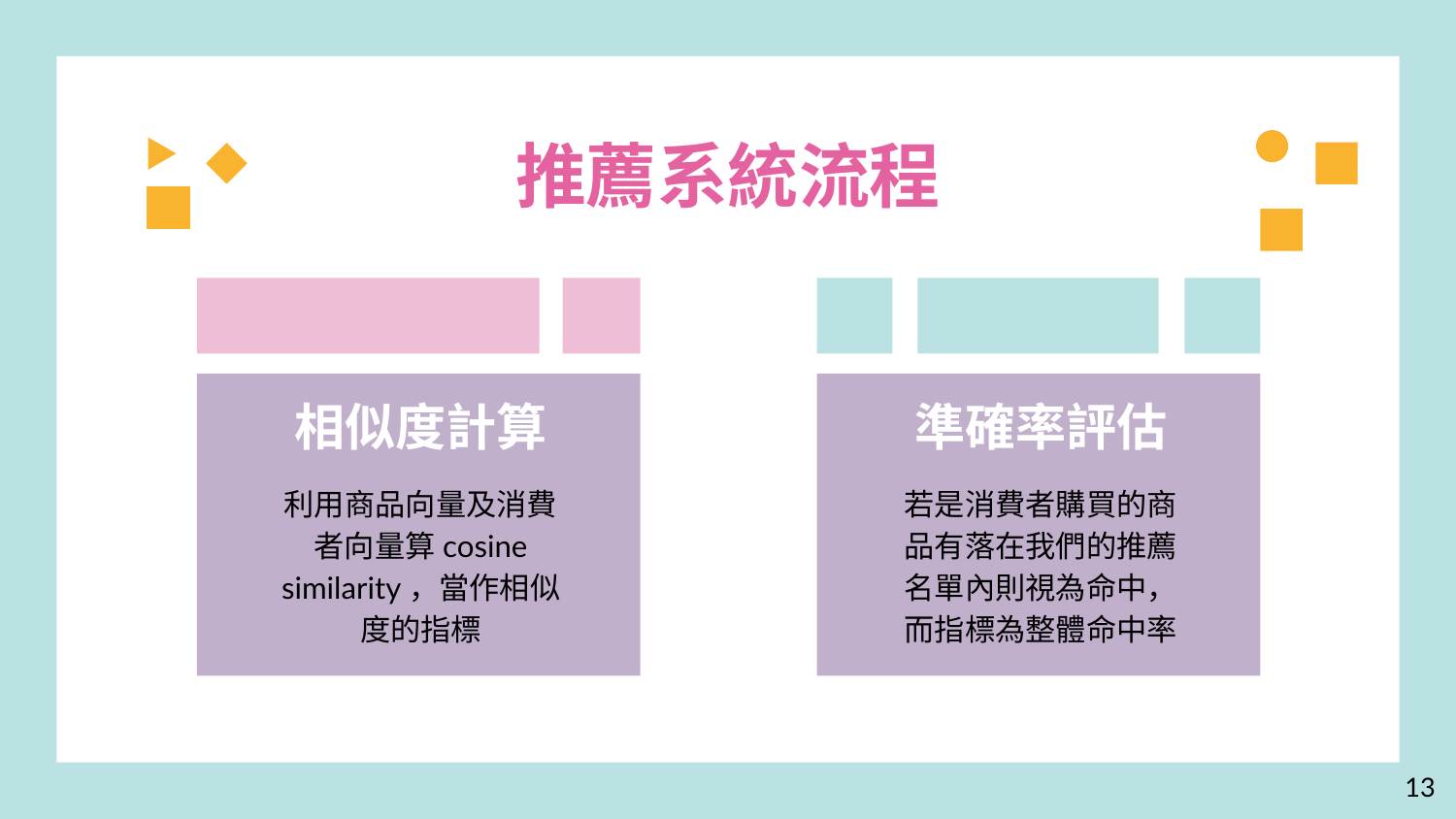

推薦系統流程

# 相似度計算
準確率評估
利用商品向量及消費者向量算cosine similarity，當作相似度的指標
若是消費者購買的商品有落在我們的推薦名單內則視為命中，而指標為整體命中率
13